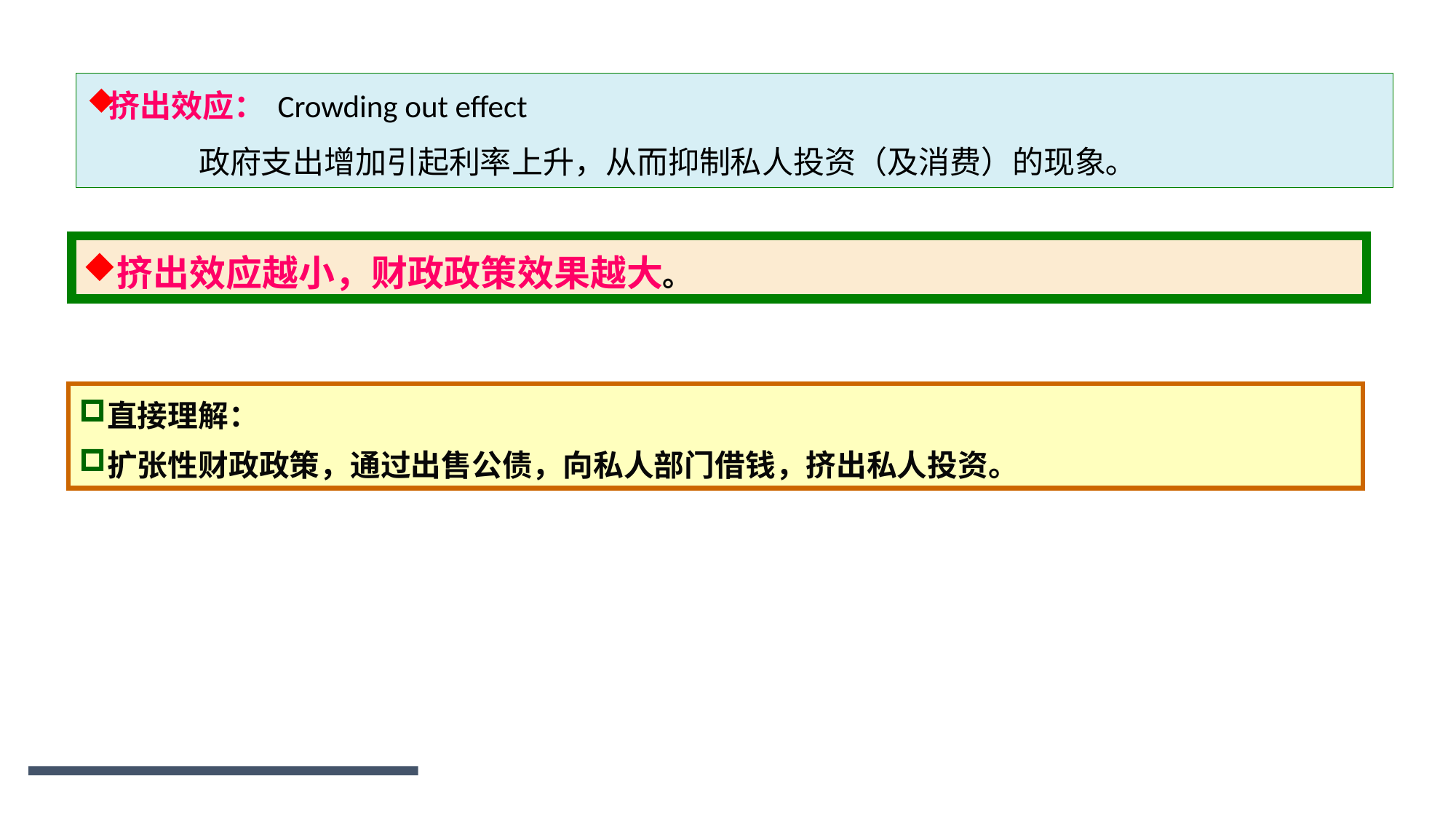

挤出效应： Crowding out effect
               政府支出增加引起利率上升，从而抑制私人投资（及消费）的现象｡
挤出效应越小，财政政策效果越大。
直接理解：
扩张性财政政策，通过出售公债，向私人部门借钱，挤出私人投资。